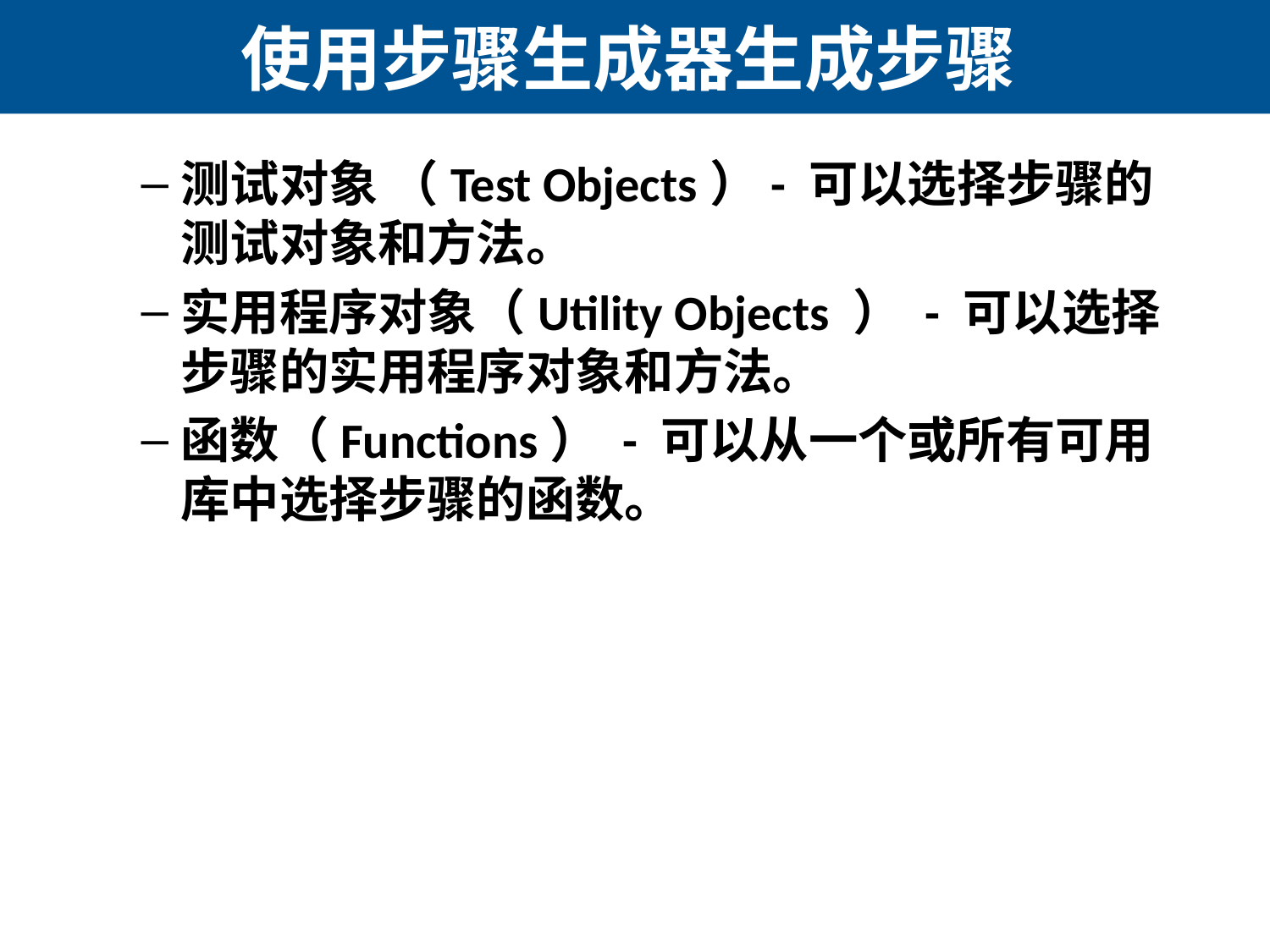

# 使用步骤生成器生成步骤
测试对象 （Test Objects）- 可以选择步骤的测试对象和方法。
实用程序对象（Utility Objects ） - 可以选择步骤的实用程序对象和方法。
函数（Functions） - 可以从一个或所有可用库中选择步骤的函数。